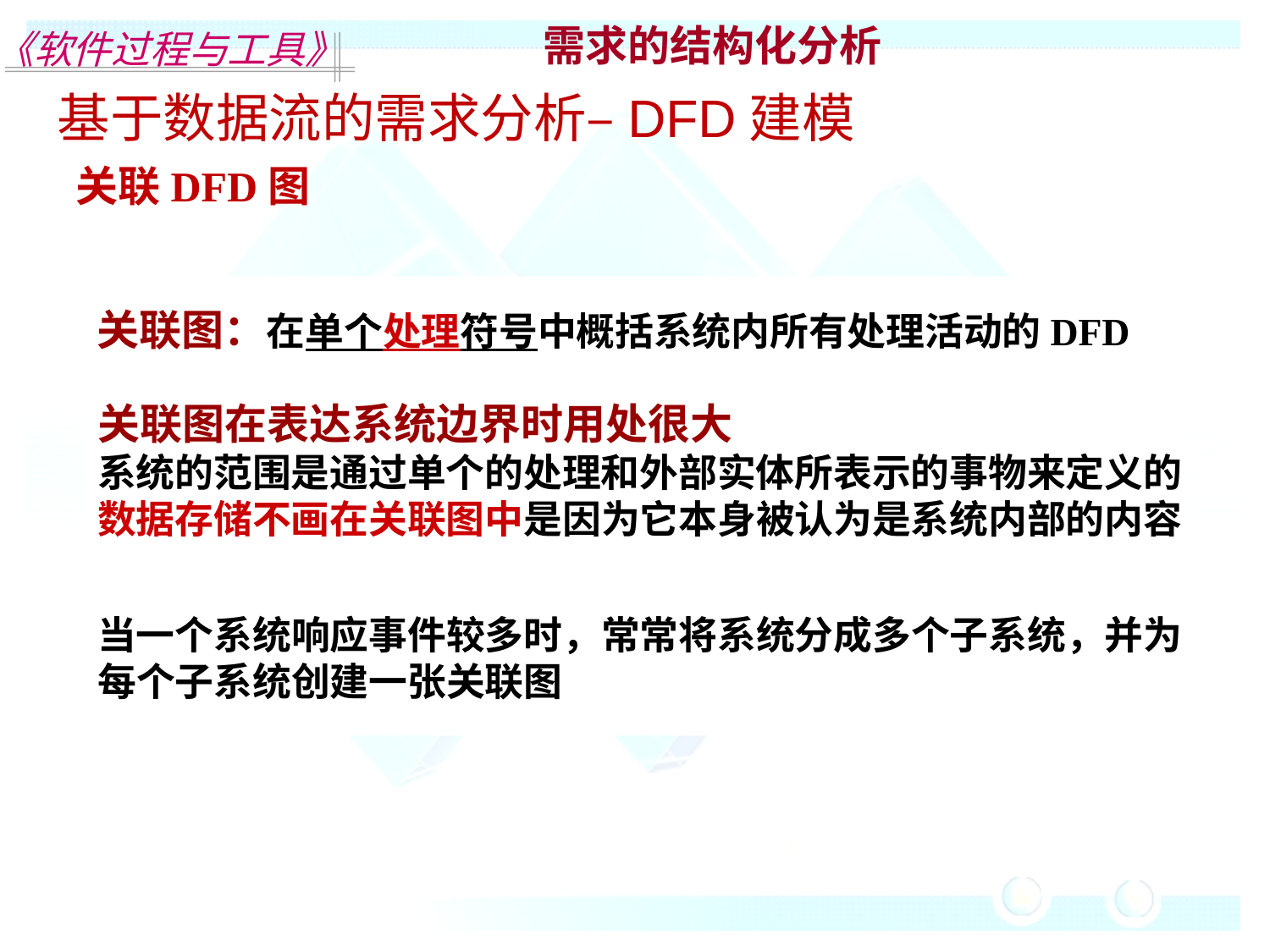

需求的结构化分析
基于数据流的需求分析–DFD建模
关联DFD图
关联图：在单个处理符号中概括系统内所有处理活动的DFD
关联图在表达系统边界时用处很大
系统的范围是通过单个的处理和外部实体所表示的事物来定义的
数据存储不画在关联图中是因为它本身被认为是系统内部的内容
当一个系统响应事件较多时，常常将系统分成多个子系统，并为
每个子系统创建一张关联图